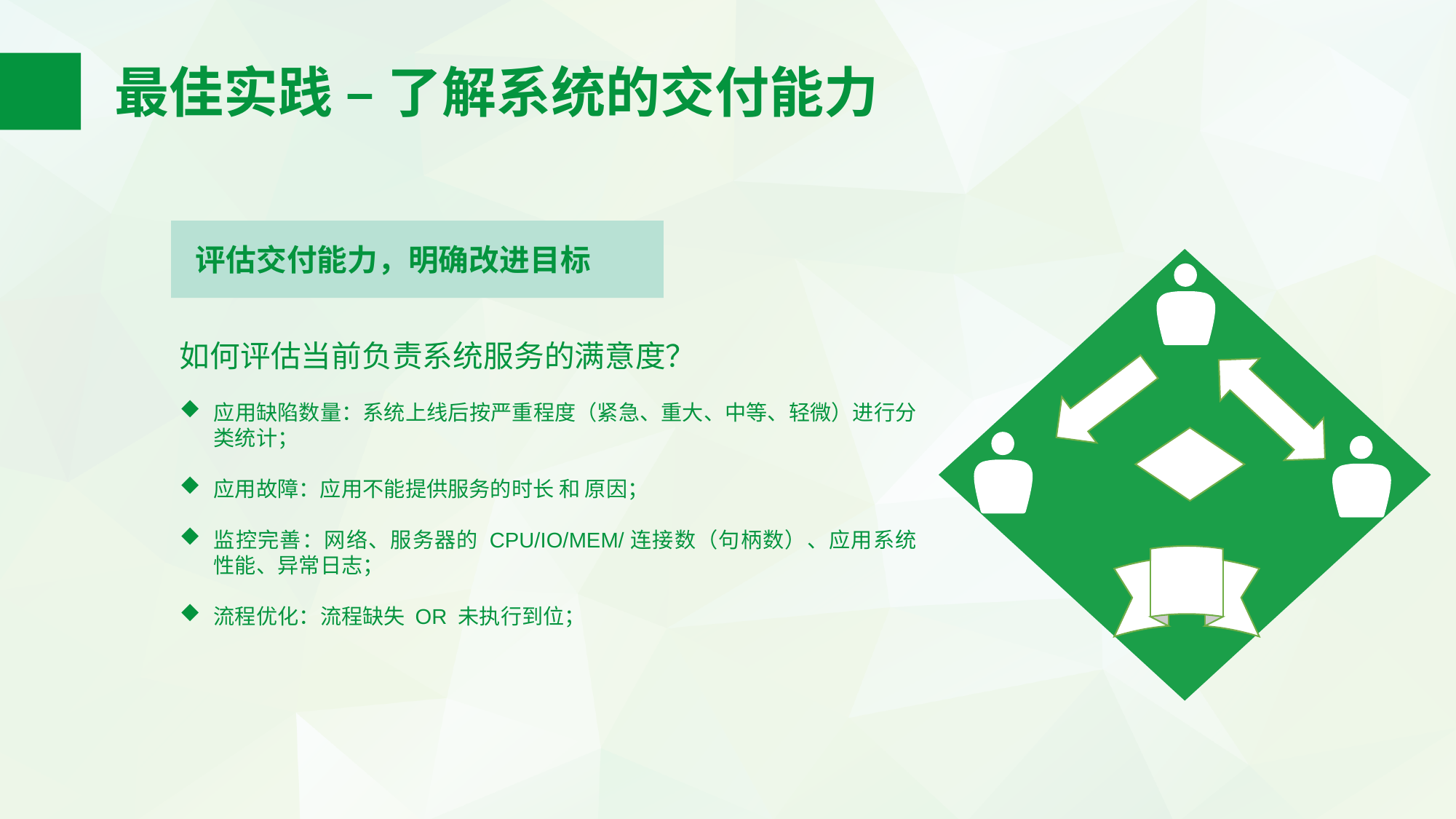

最佳实践 – 了解系统的交付能力

评估交付能力，明确改进目标

如何评估当前负责系统服务的满意度？

应用缺陷数量：系统上线后按严重程度（紧急、重大、中等、轻微）进行分类统计；

应用故障：应用不能提供服务的时长 和 原因；

监控完善：网络、服务器的 CPU/IO/MEM/连接数（句柄数）、应用系统性能、异常日志；

流程优化：流程缺失 OR 未执行到位；